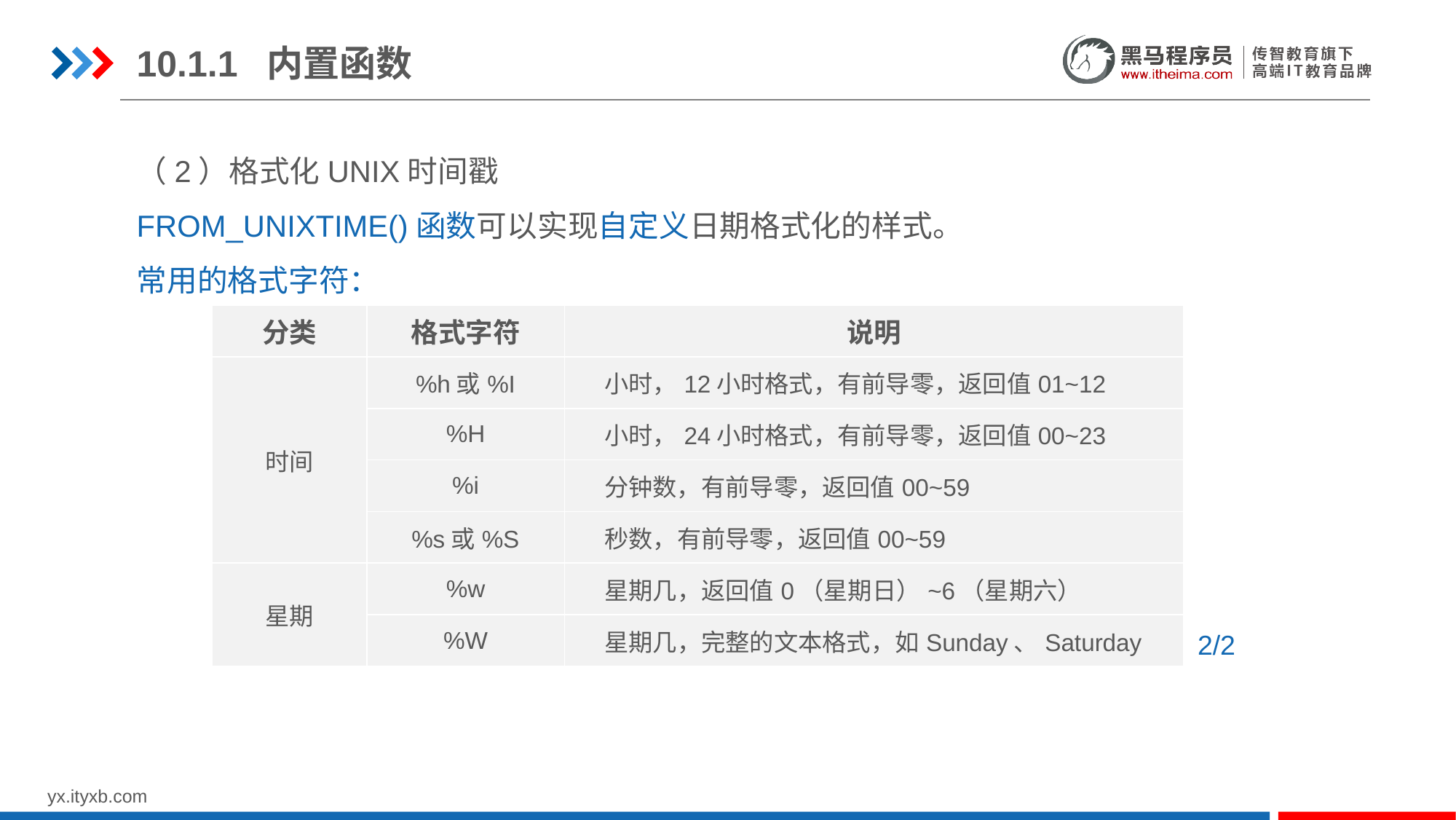

10.1.1  内置函数
（2）格式化UNIX时间戳
FROM_UNIXTIME()函数可以实现自定义日期格式化的样式。
常用的格式字符：
| 分类 | 格式字符 | 说明 |
| --- | --- | --- |
| 时间 | %h或%I | 小时，12小时格式，有前导零，返回值01~12 |
|  | %H | 小时，24小时格式，有前导零，返回值00~23 |
|  | %i | 分钟数，有前导零，返回值00~59 |
|  | %s或%S | 秒数，有前导零，返回值00~59 |
| 星期 | %w | 星期几，返回值0（星期日）~6（星期六） |
|  | %W | 星期几，完整的文本格式，如Sunday、Saturday |
2/2